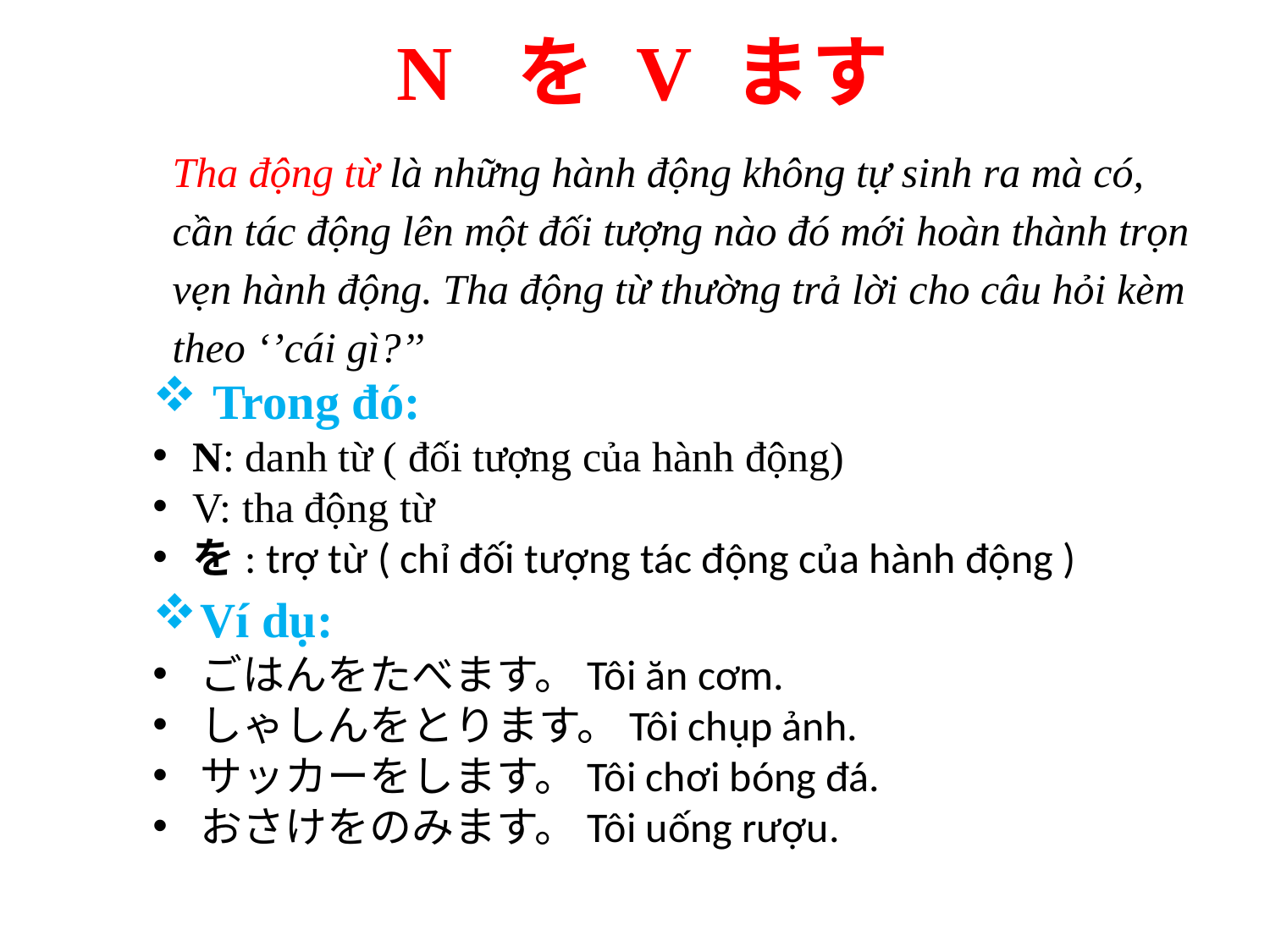

N  を V ます
Tha động từ là những hành động không tự sinh ra mà có, cần tác động lên một đối tượng nào đó mới hoàn thành trọn vẹn hành động. Tha động từ thường trả lời cho câu hỏi kèm theo ‘’cái gì?’’
 Trong đó:
N: danh từ ( đối tượng của hành động)
V: tha động từ
を: trợ từ ( chỉ đối tượng tác động của hành động )
Ví dụ:
ごはんをたべます。Tôi ăn cơm.
しゃしんをとります。Tôi chụp ảnh.
サッカーをします。Tôi chơi bóng đá.
おさけをのみます。Tôi uống rượu.